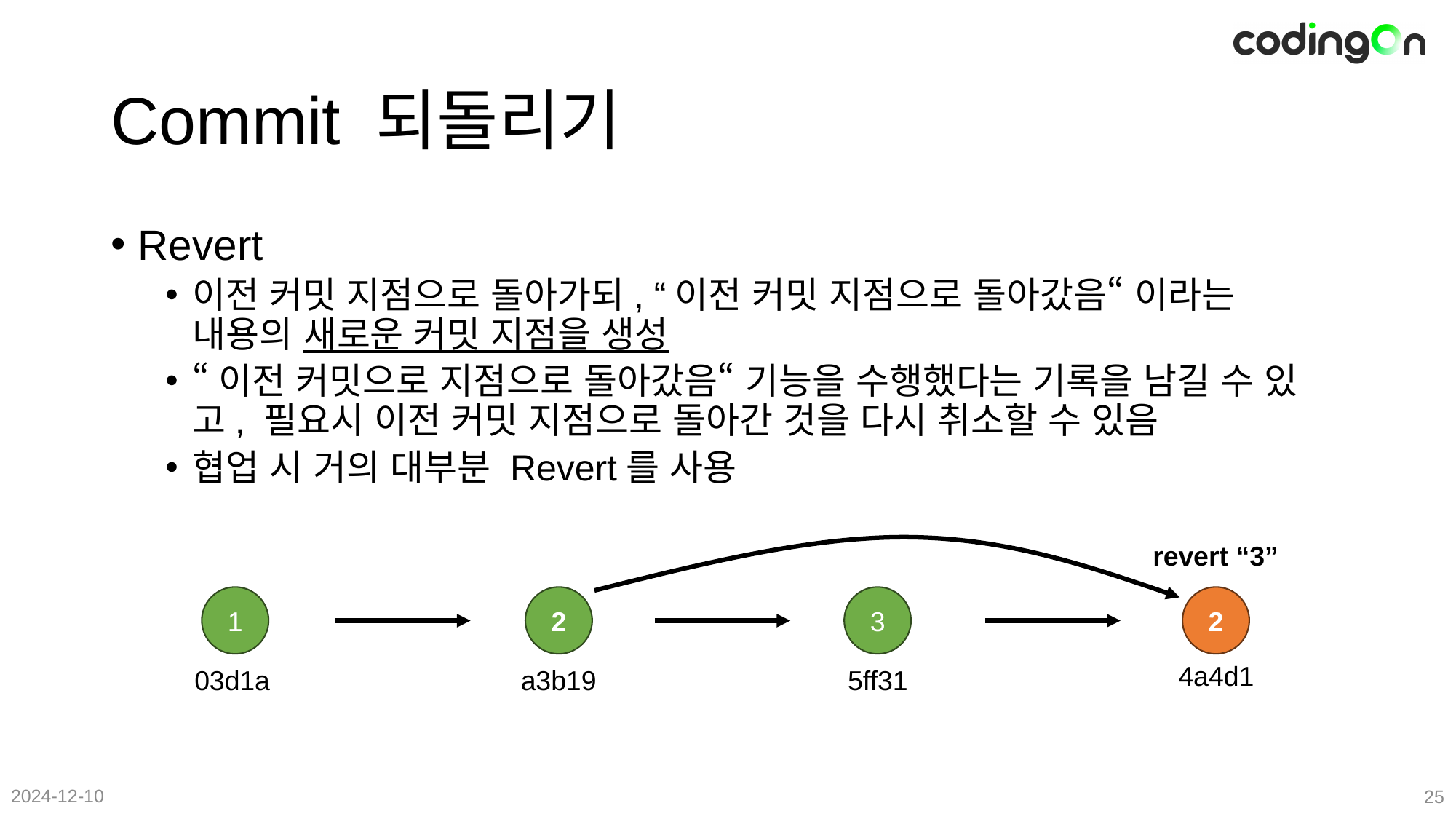

# Commit 되돌리기
Revert
이전 커밋 지점으로 돌아가되, “이전 커밋 지점으로 돌아갔음“ 이라는 내용의 새로운 커밋 지점을 생성
“이전 커밋으로 지점으로 돌아갔음“ 기능을 수행했다는 기록을 남길 수 있고, 필요시 이전 커밋 지점으로 돌아간 것을 다시 취소할 수 있음
협업 시 거의 대부분 Revert를 사용
revert “3”

1
2
3
2
4a4d1
03d1a
a3b19
5ff31
2024-12-10
25